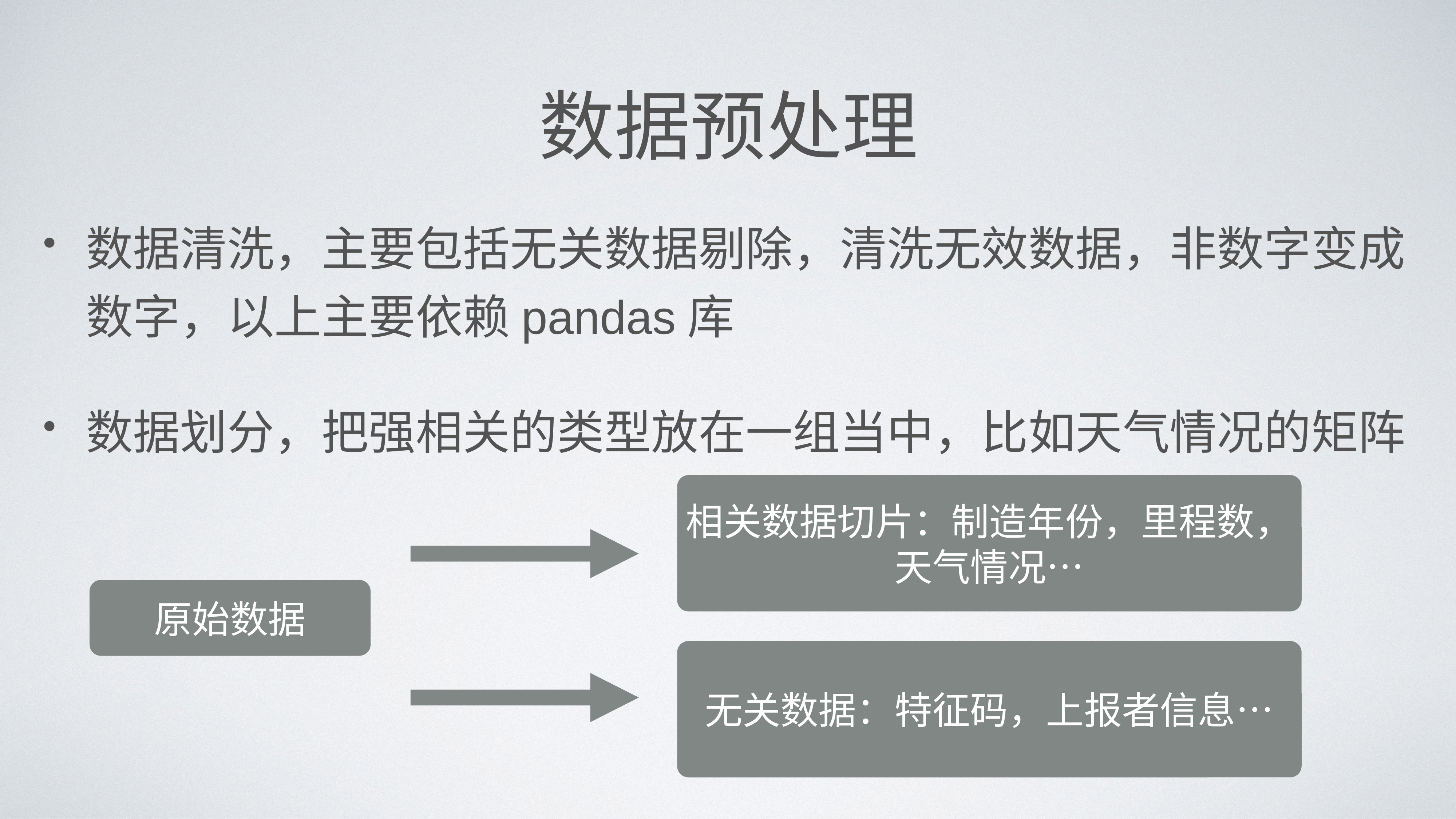

# 数据预处理
数据清洗，主要包括无关数据剔除，清洗无效数据，非数字变成数字，以上主要依赖pandas库
数据划分，把强相关的类型放在一组当中，比如天气情况的矩阵
相关数据切片：制造年份，里程数，天气情况…

原始数据
无关数据：特征码，上报者信息…